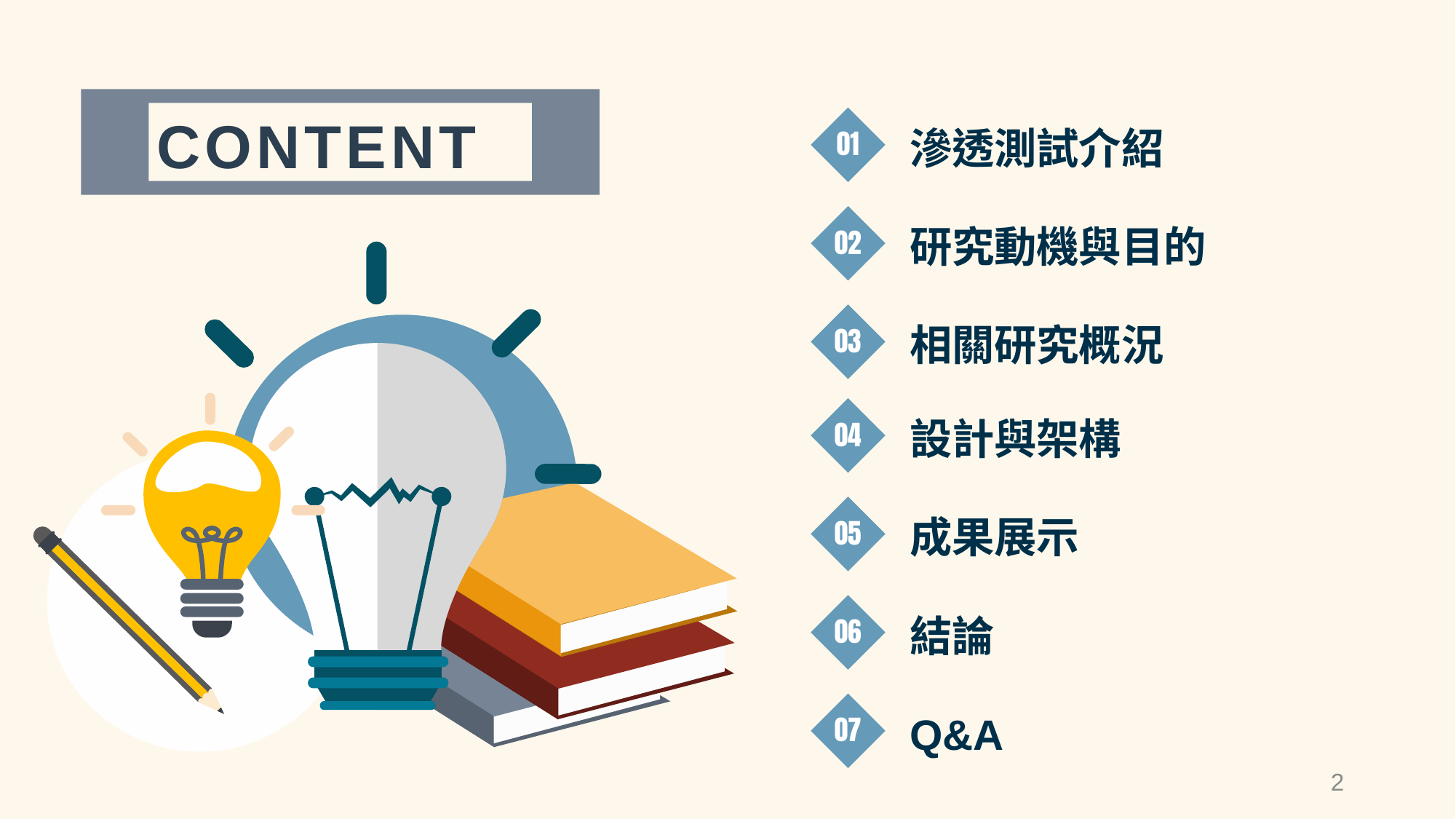

CONTENT
01
滲透測試介紹
02
研究動機與目的

03
相關研究概況
04
設計與架構
05
成果展示
06
結論
07
Q&A
2